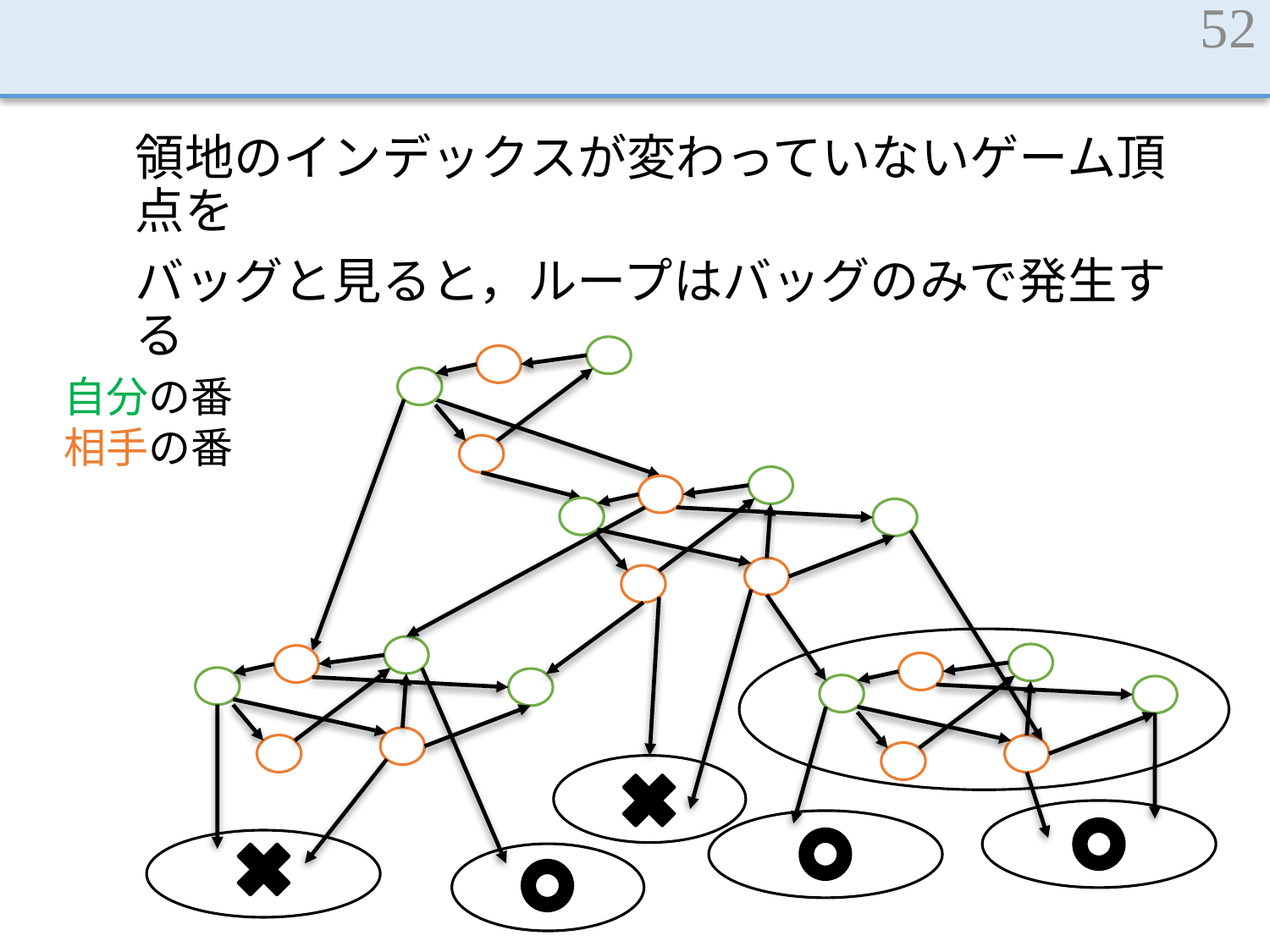

#
52
領地のインデックスが変わっていないゲーム頂点を
バッグと見ると，ループはバッグのみで発生する

自分の番
相手の番